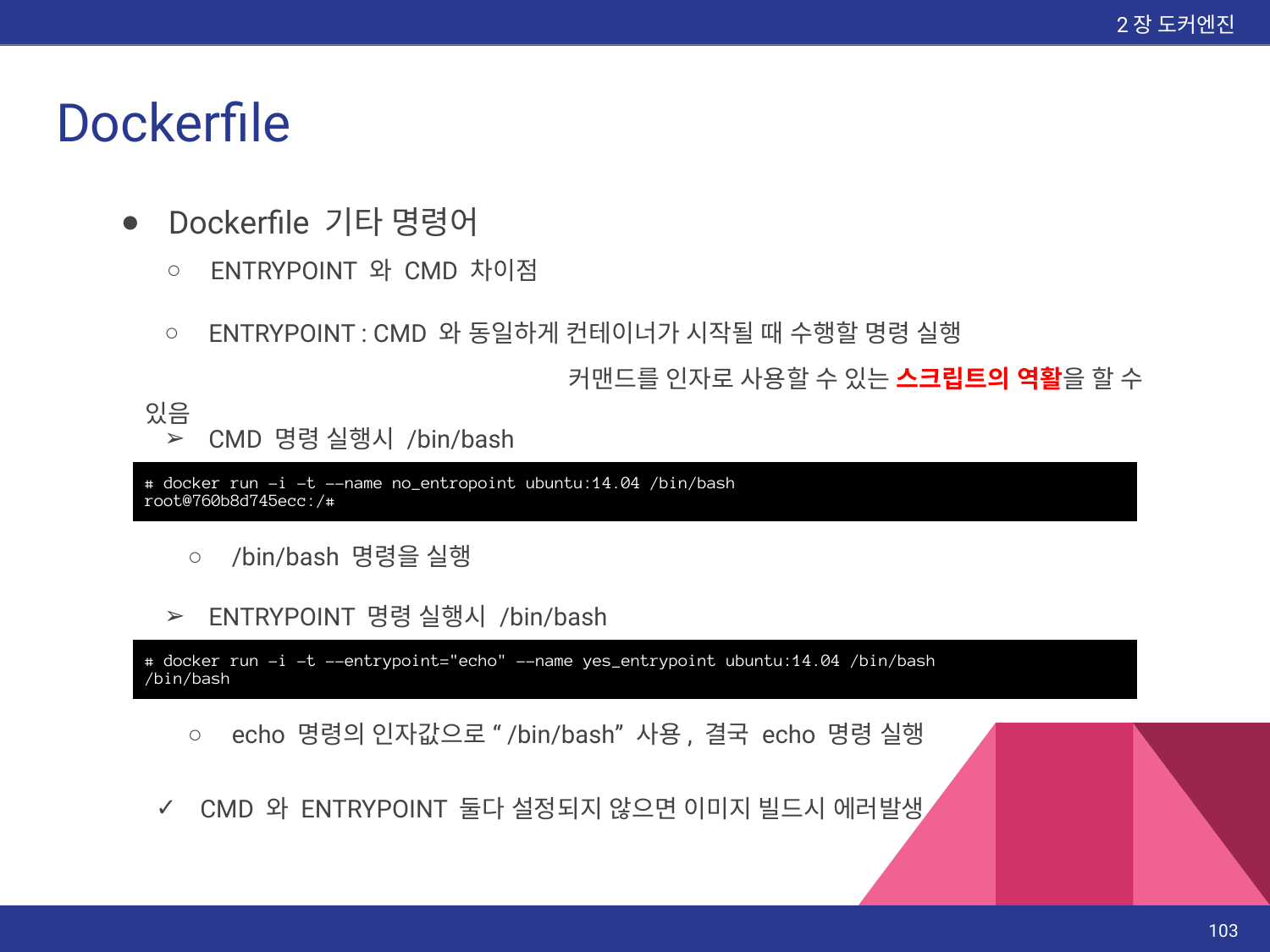

2장 도커엔진
# Dockerfile
Dockerfile 기타 명령어
ENTRYPOINT 와 CMD 차이점
ENTRYPOINT : CMD 와 동일하게 컨테이너가 시작될 때 수행할 명령 실행
			      커맨드를 인자로 사용할 수 있는 스크립트의 역활을 할 수 있음

CMD 명령 실행시 /bin/bash
| # docker run -i -t --name no\_entropoint ubuntu:14.04 /bin/bash root@760b8d745ecc:/# |
| --- |
/bin/bash 명령을 실행
ENTRYPOINT 명령 실행시 /bin/bash

| # docker run -i -t --entrypoint="echo" --name yes\_entrypoint ubuntu:14.04 /bin/bash /bin/bash |
| --- |
echo 명령의 인자값으로 “/bin/bash” 사용, 결국 echo 명령 실행
CMD 와 ENTRYPOINT 둘다 설정되지 않으면 이미지 빌드시 에러발생
103